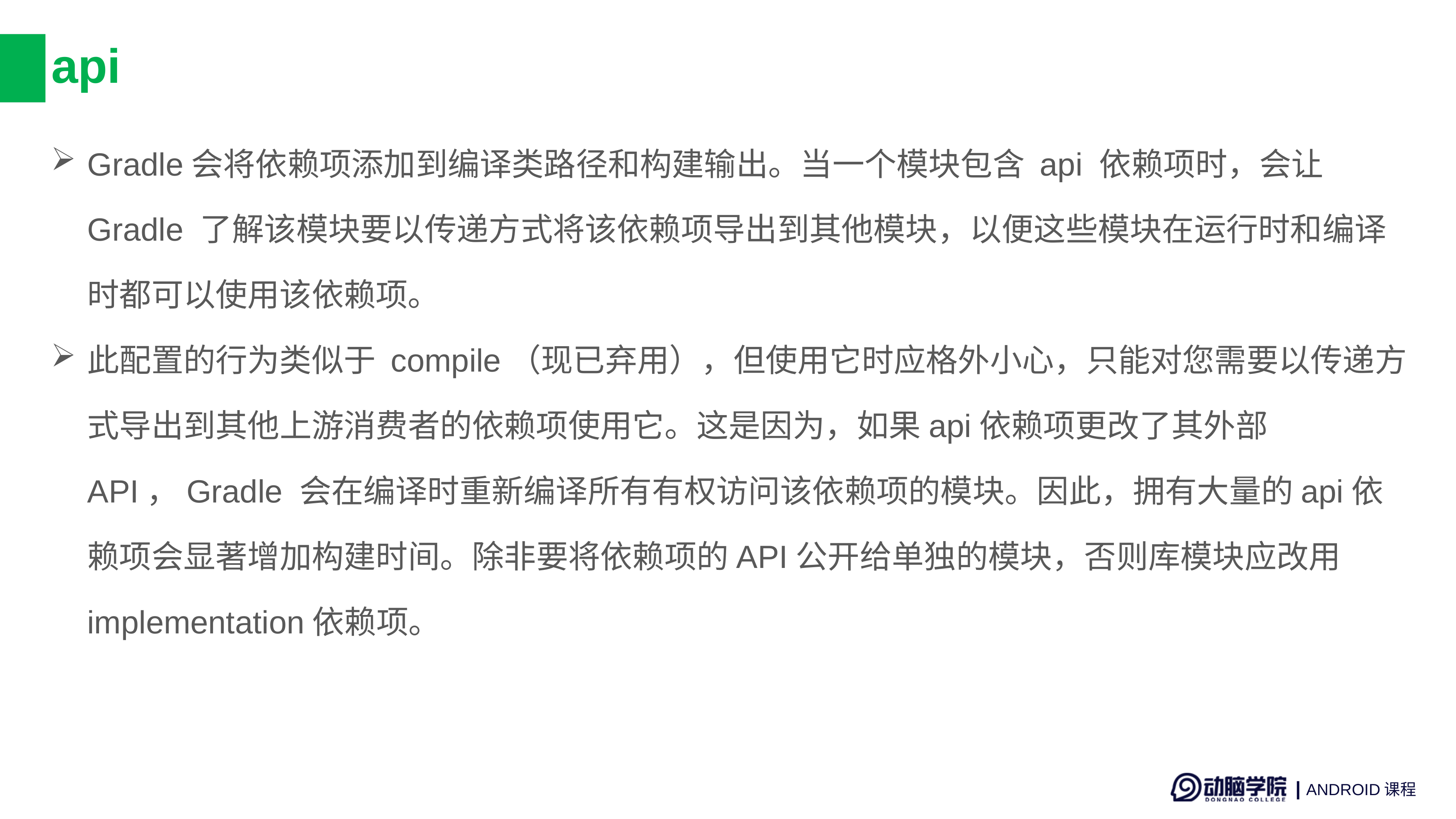

# api
Gradle会将依赖项添加到编译类路径和构建输出。当一个模块包含 api 依赖项时，会让 Gradle 了解该模块要以传递方式将该依赖项导出到其他模块，以便这些模块在运行时和编译时都可以使用该依赖项。
此配置的行为类似于 compile（现已弃用），但使用它时应格外小心，只能对您需要以传递方式导出到其他上游消费者的依赖项使用它。这是因为，如果api依赖项更改了其外部API，Gradle 会在编译时重新编译所有有权访问该依赖项的模块。因此，拥有大量的api依赖项会显著增加构建时间。除非要将依赖项的API公开给单独的模块，否则库模块应改用implementation依赖项。